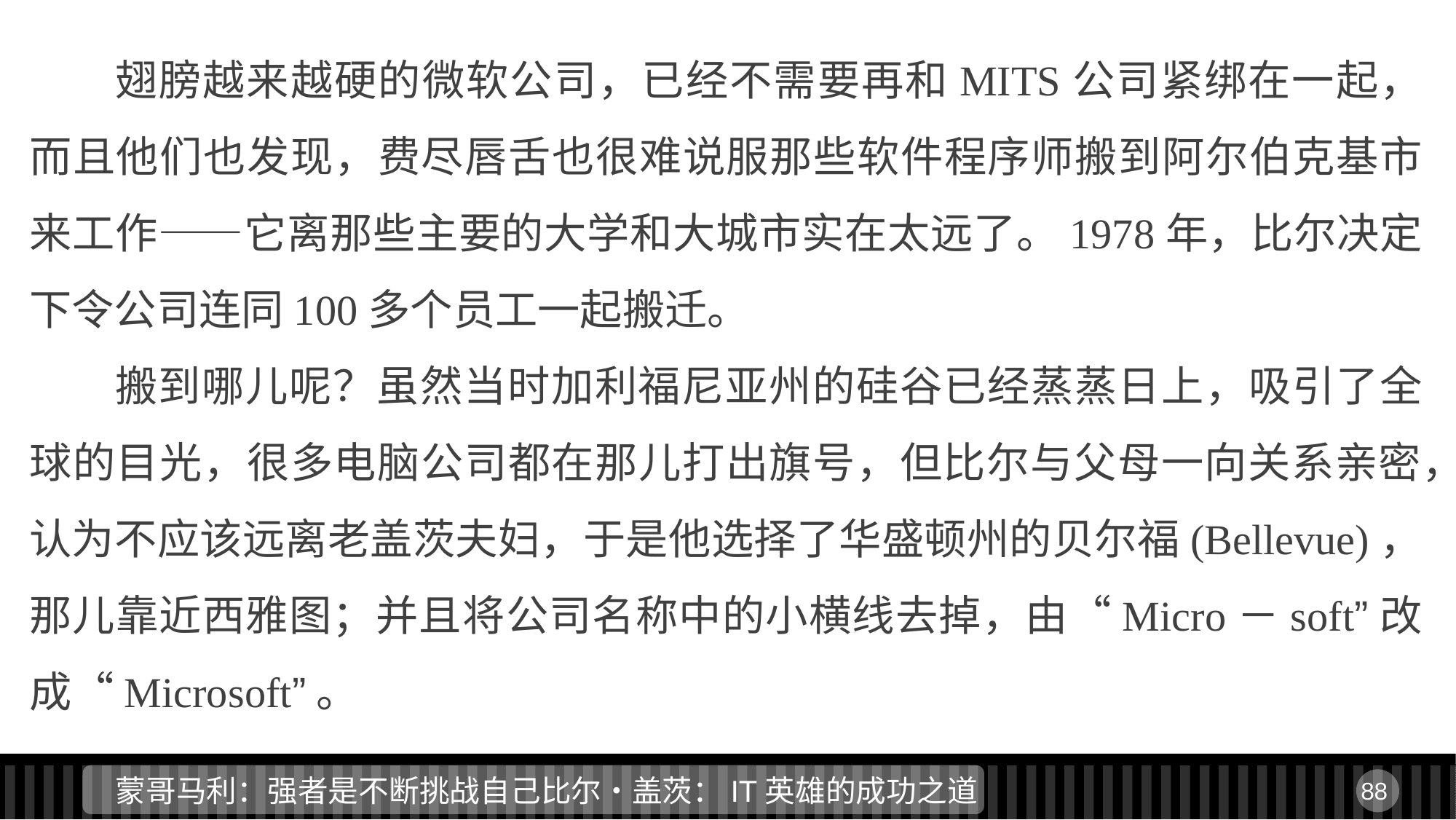

翅膀越来越硬的微软公司，已经不需要再和MITS公司紧绑在一起，而且他们也发现，费尽唇舌也很难说服那些软件程序师搬到阿尔伯克基市来工作——它离那些主要的大学和大城市实在太远了。1978年，比尔决定下令公司连同100多个员工一起搬迁。
搬到哪儿呢？虽然当时加利福尼亚州的硅谷已经蒸蒸日上，吸引了全球的目光，很多电脑公司都在那儿打出旗号，但比尔与父母一向关系亲密，认为不应该远离老盖茨夫妇，于是他选择了华盛顿州的贝尔福(Bellevue)，那儿靠近西雅图；并且将公司名称中的小横线去掉，由“Micro－soft”改成“Microsoft”。